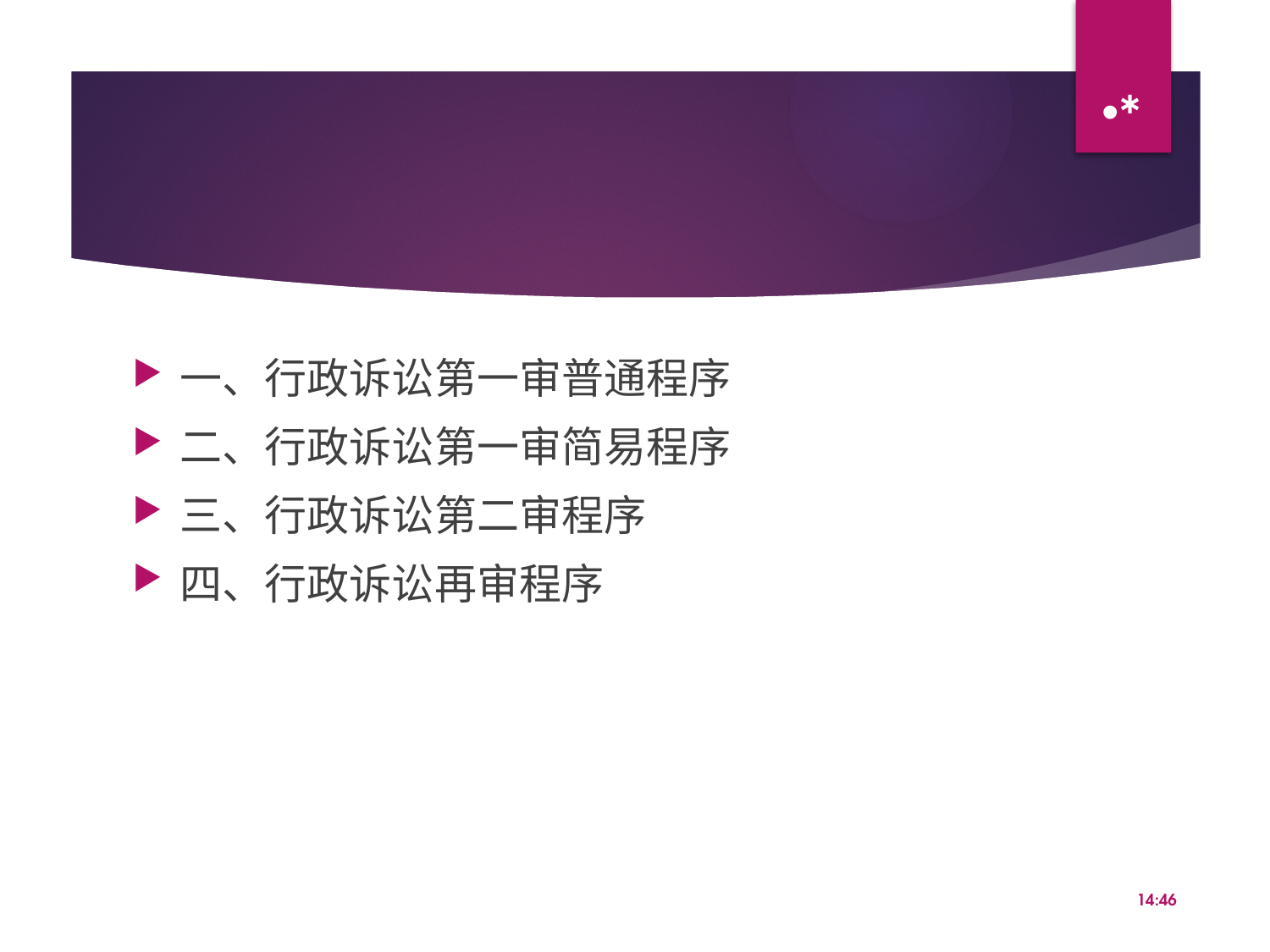

*
#
一、行政诉讼第一审普通程序
二、行政诉讼第一审简易程序
三、行政诉讼第二审程序
四、行政诉讼再审程序
14:46